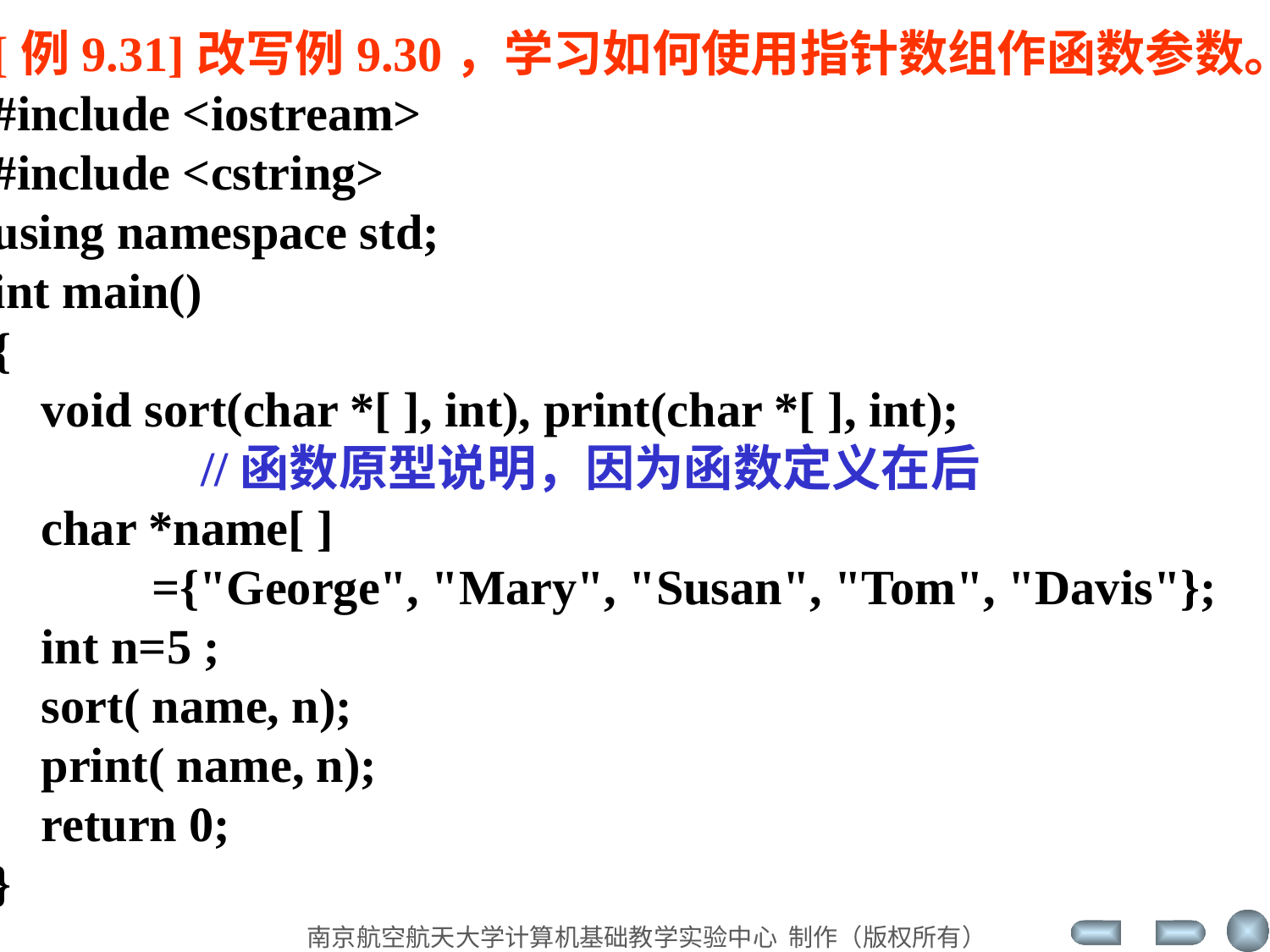

[例9.31]改写例9.30，学习如何使用指针数组作函数参数。
#include <iostream>
#include <cstring>
using namespace std;
int main()
{
    void sort(char *[ ], int), print(char *[ ], int);
                 //函数原型说明，因为函数定义在后
    char *name[ ]
             ={"George", "Mary", "Susan", "Tom", "Davis"};
    int n=5 ;
    sort( name, n);
    print( name, n);
    return 0;
}